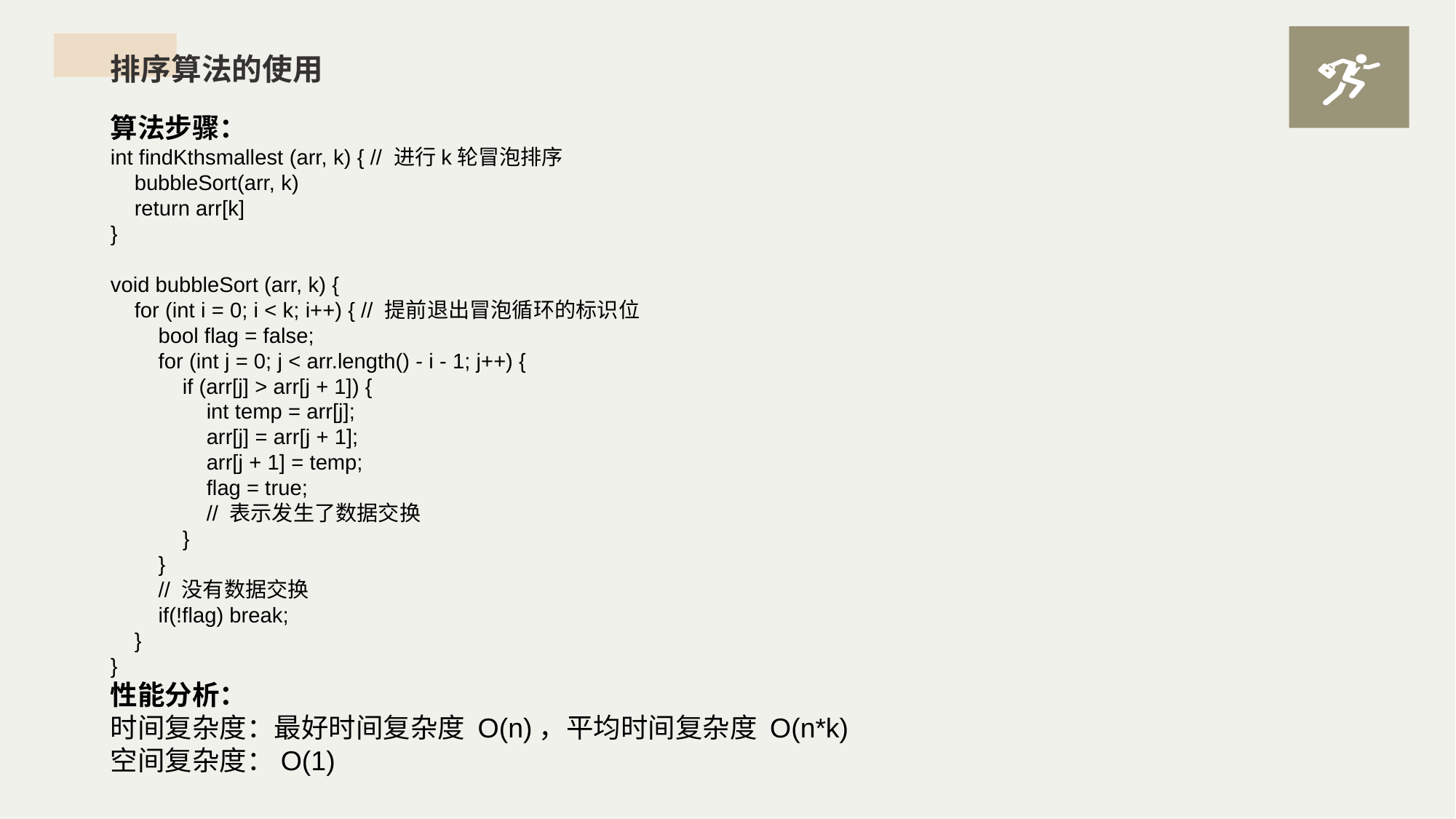

排序算法的使用

算法步骤：
int findKthsmallest (arr, k) { // 进行k轮冒泡排序
    bubbleSort(arr, k)
    return arr[k]
}

void bubbleSort (arr, k) {
    for (int i = 0; i < k; i++) { // 提前退出冒泡循环的标识位
        bool flag = false;
        for (int j = 0; j < arr.length() - i - 1; j++) {
            if (arr[j] > arr[j + 1]) {
                int temp = arr[j];
                arr[j] = arr[j + 1];
                arr[j + 1] = temp;
                flag = true;
                // 表示发生了数据交换
            }
        }
        // 没有数据交换
        if(!flag) break;
    }
}
性能分析：
时间复杂度：最好时间复杂度 O(n)，平均时间复杂度 O(n*k)
空间复杂度：O(1)